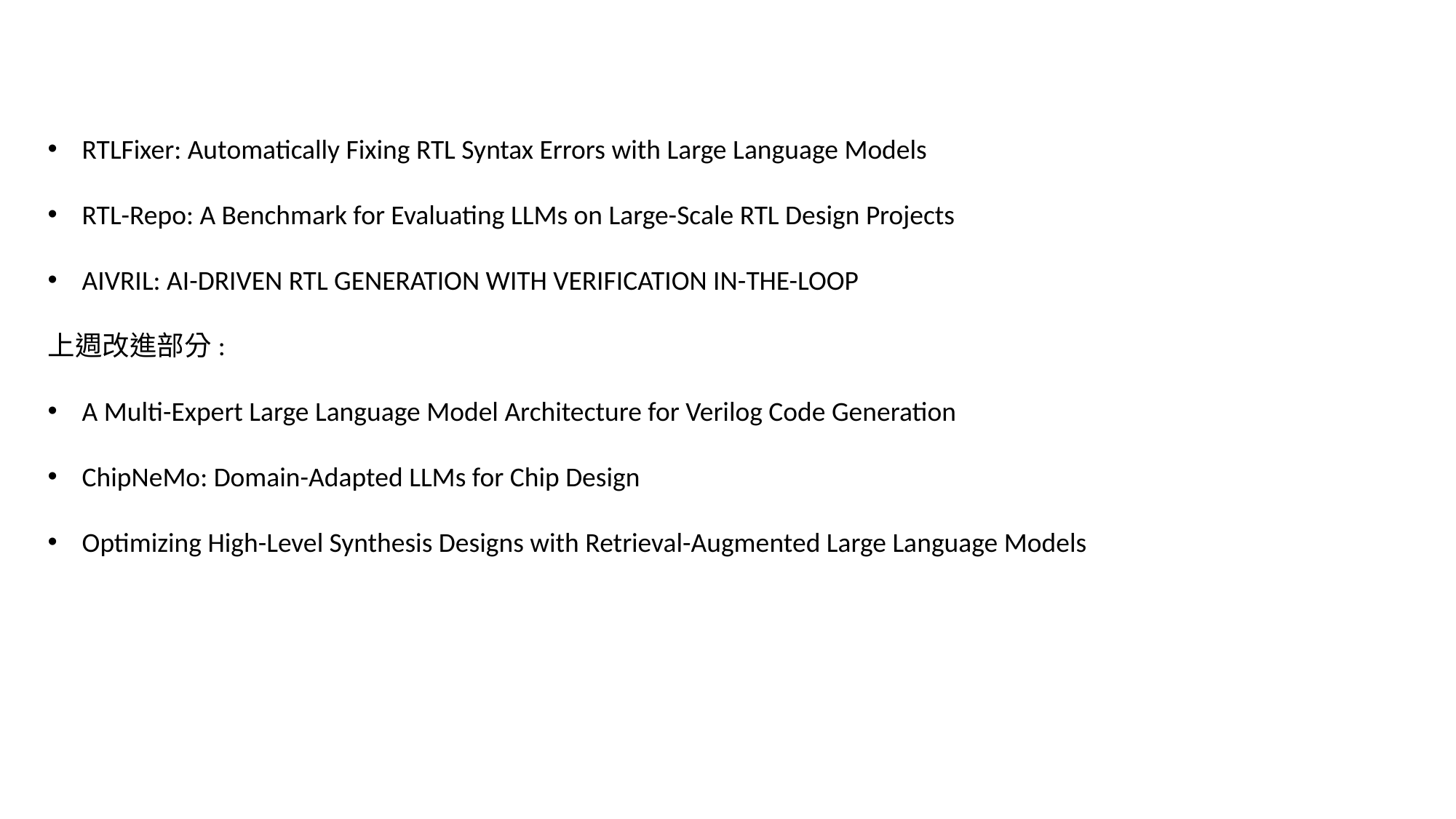

RTLFixer: Automatically Fixing RTL Syntax Errors with Large Language Models

RTL-Repo: A Benchmark for Evaluating LLMs on Large-Scale RTL Design Projects

AIVRIL: AI-DRIVEN RTL GENERATION WITH VERIFICATION IN-THE-LOOP

上週改進部分:

A Multi-Expert Large Language Model Architecture for Verilog Code Generation

ChipNeMo: Domain-Adapted LLMs for Chip Design

Optimizing High-Level Synthesis Designs with Retrieval-Augmented Large Language Models